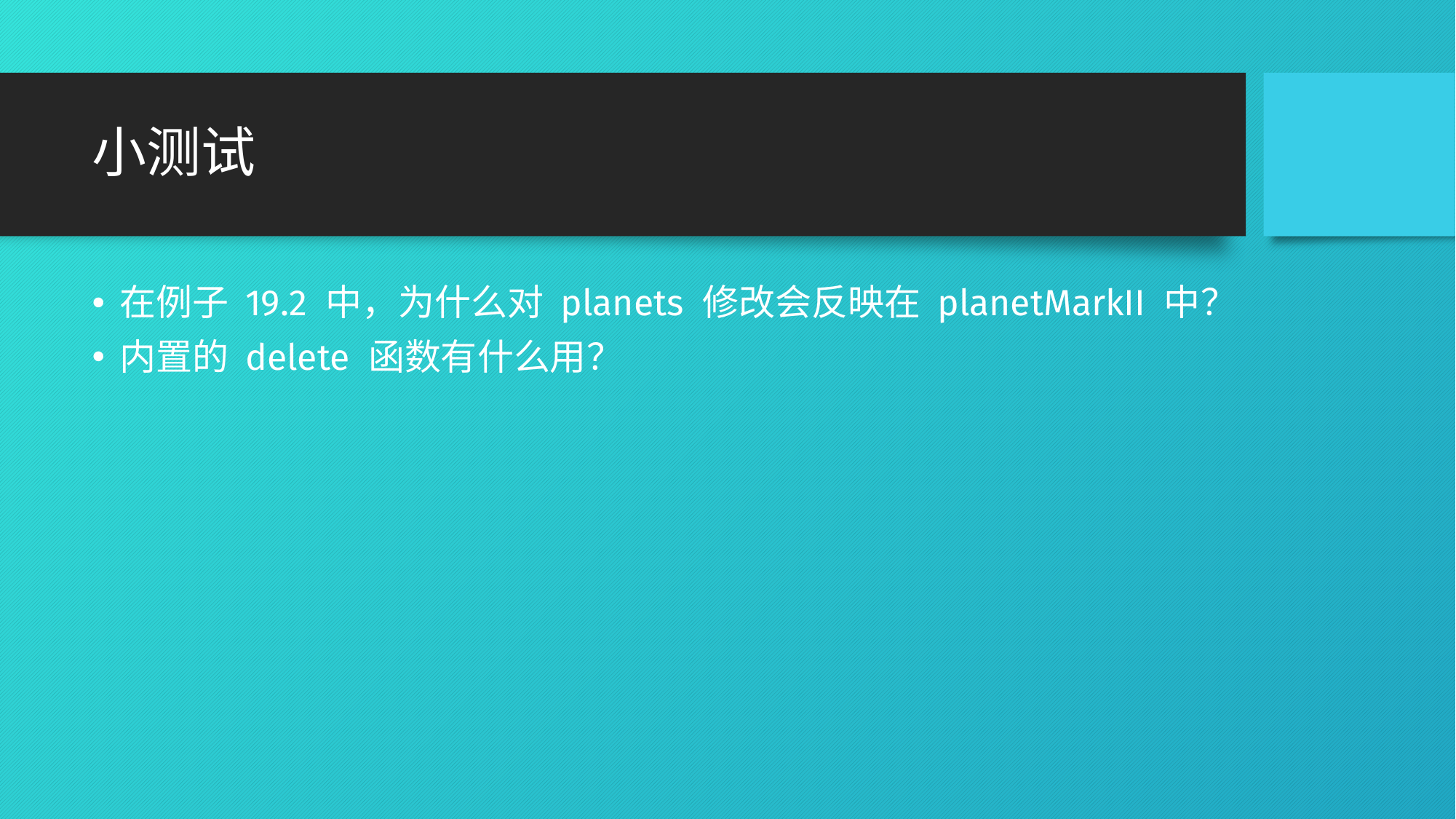

# 小测试
在例子 19.2 中，为什么对 planets 修改会反映在 planetMarkII 中？
内置的 delete 函数有什么用？